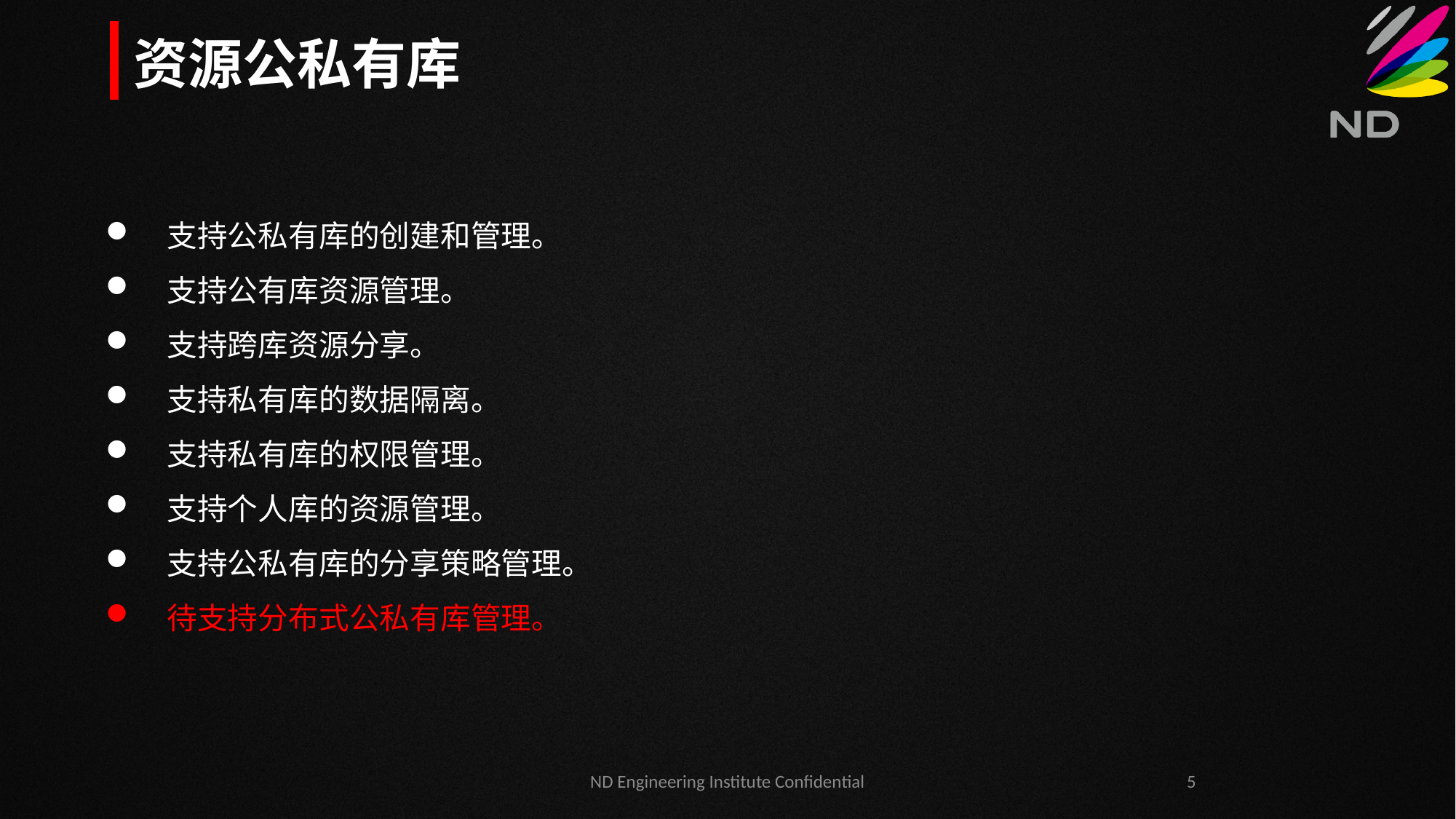

资源公私有库
支持公私有库的创建和管理。
支持公有库资源管理。
支持跨库资源分享。
支持私有库的数据隔离。
支持私有库的权限管理。
支持个人库的资源管理。
支持公私有库的分享策略管理。
待支持分布式公私有库管理。
ND Engineering Institute Confidential
5